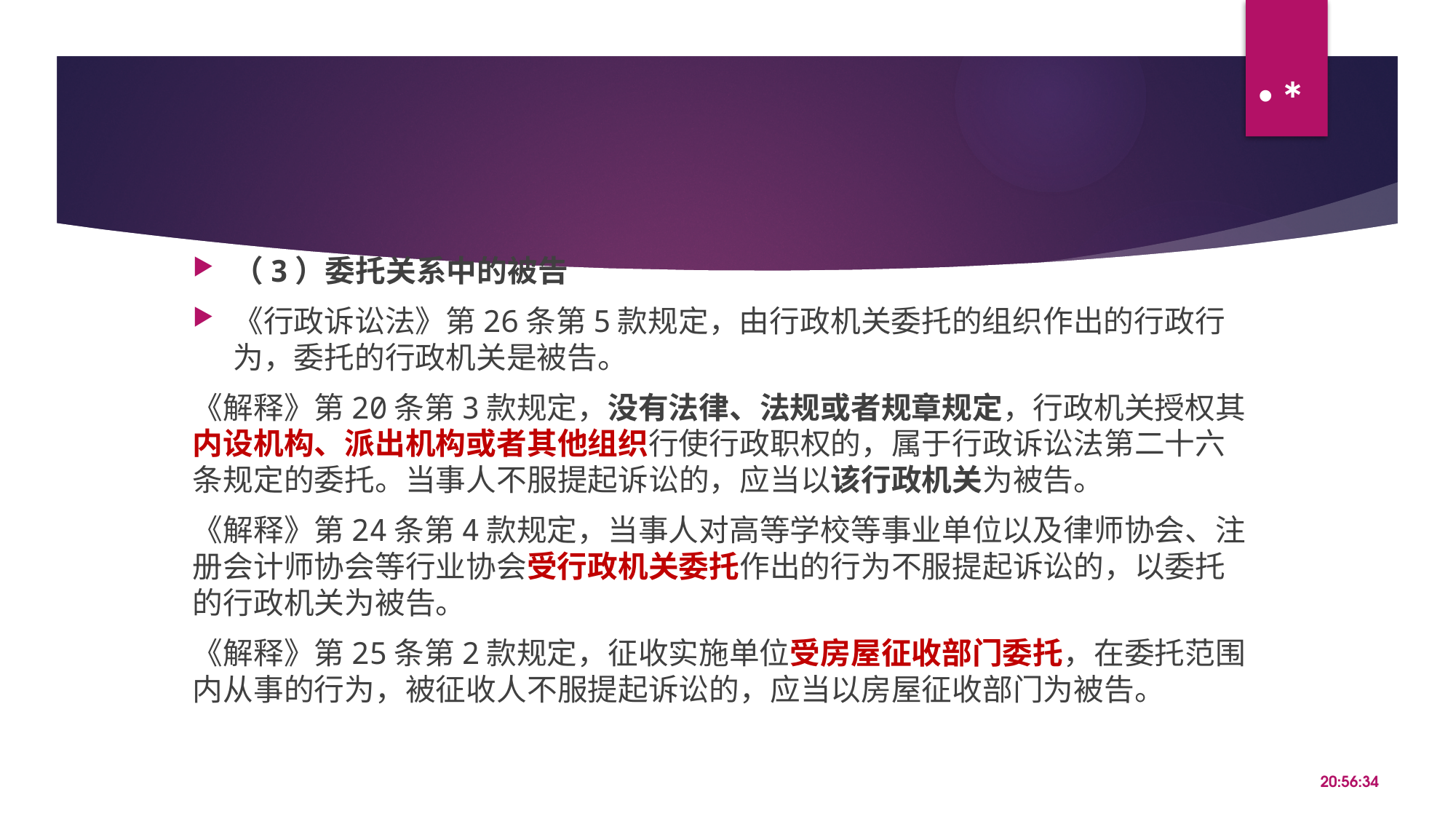

*
#
（3）委托关系中的被告
《行政诉讼法》第26条第5款规定，由行政机关委托的组织作出的行政行为，委托的行政机关是被告。
《解释》第20条第3款规定，没有法律、法规或者规章规定，行政机关授权其内设机构、派出机构或者其他组织行使行政职权的，属于行政诉讼法第二十六条规定的委托。当事人不服提起诉讼的，应当以该行政机关为被告。
《解释》第24条第4款规定，当事人对高等学校等事业单位以及律师协会、注册会计师协会等行业协会受行政机关委托作出的行为不服提起诉讼的，以委托的行政机关为被告。
《解释》第25条第2款规定，征收实施单位受房屋征收部门委托，在委托范围内从事的行为，被征收人不服提起诉讼的，应当以房屋征收部门为被告。

20:56:34